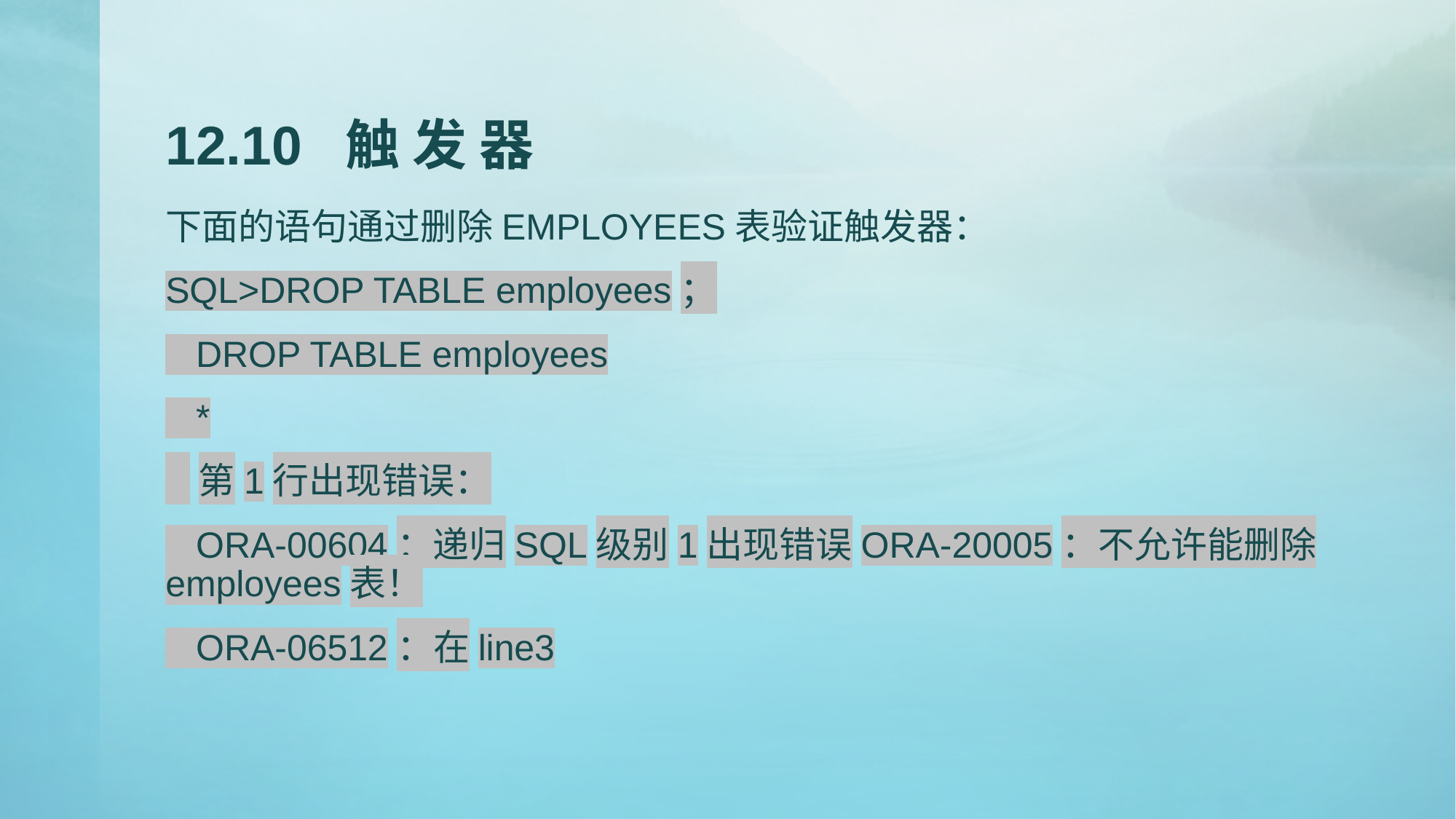

# 12.10  触 发 器
下面的语句通过删除EMPLOYEES表验证触发器：
SQL>DROP TABLE employees；
   DROP TABLE employees
   *
   第1行出现错误：
   ORA-00604：递归SQL级别1出现错误ORA-20005：不允许能删除employees表！
   ORA-06512：在line3